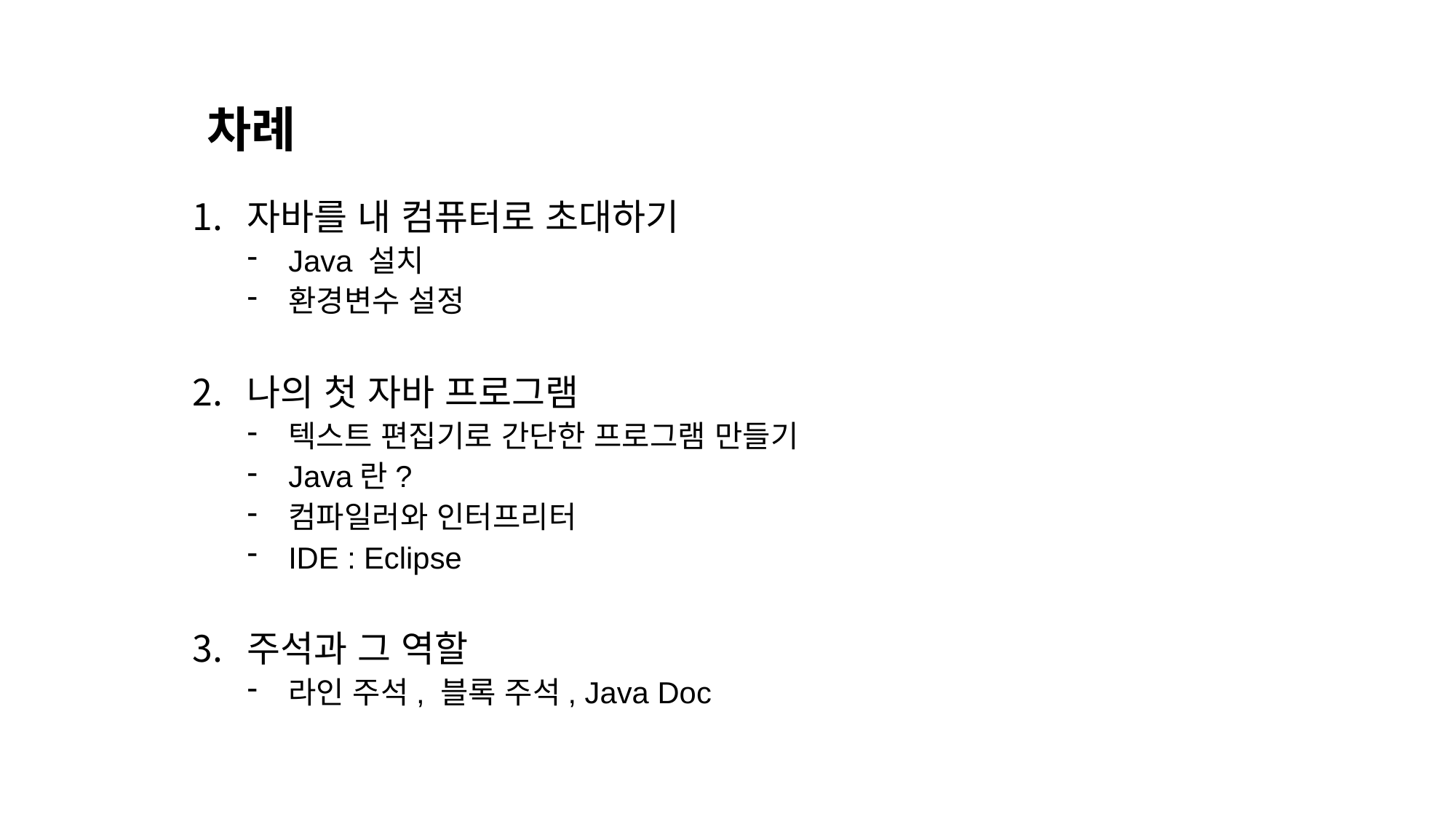

차례
자바를 내 컴퓨터로 초대하기
Java 설치
환경변수 설정

나의 첫 자바 프로그램
텍스트 편집기로 간단한 프로그램 만들기
Java란?
컴파일러와 인터프리터
IDE : Eclipse

주석과 그 역할
라인 주석, 블록 주석, Java Doc